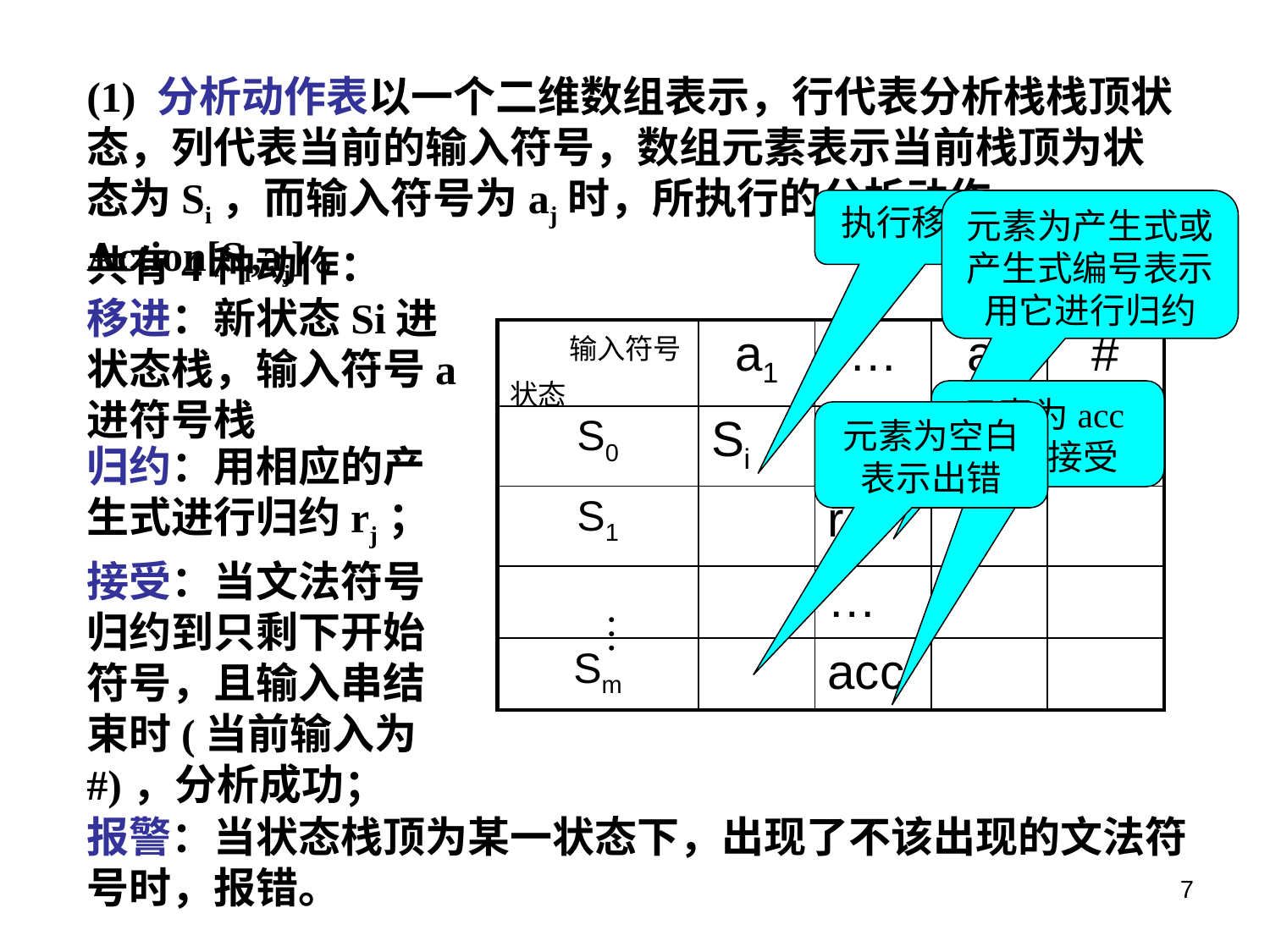

(1) 分析动作表以一个二维数组表示，行代表分析栈栈顶状态，列代表当前的输入符号，数组元素表示当前栈顶为状态为Si，而输入符号为aj时，所执行的分析动作Action[Si,aj]。
执行移进动作
元素为产生式或产生式编号表示用它进行归约
共有4种动作：
移进：新状态Si进状态栈，输入符号a进符号栈
| 输入符号 状态 | a1 | … | an | # |
| --- | --- | --- | --- | --- |
| S0 | Si |  |  |  |
| S1 |  | r5 |  |  |
|  |  | … |  |  |
| Sm |  | acc |  |  |
元素为acc表示接受
元素为空白表示出错
归约：用相应的产生式进行归约rj；
接受：当文法符号归约到只剩下开始符号，且输入串结束时(当前输入为#)，分析成功；
…
报警：当状态栈顶为某一状态下，出现了不该出现的文法符号时，报错。

7